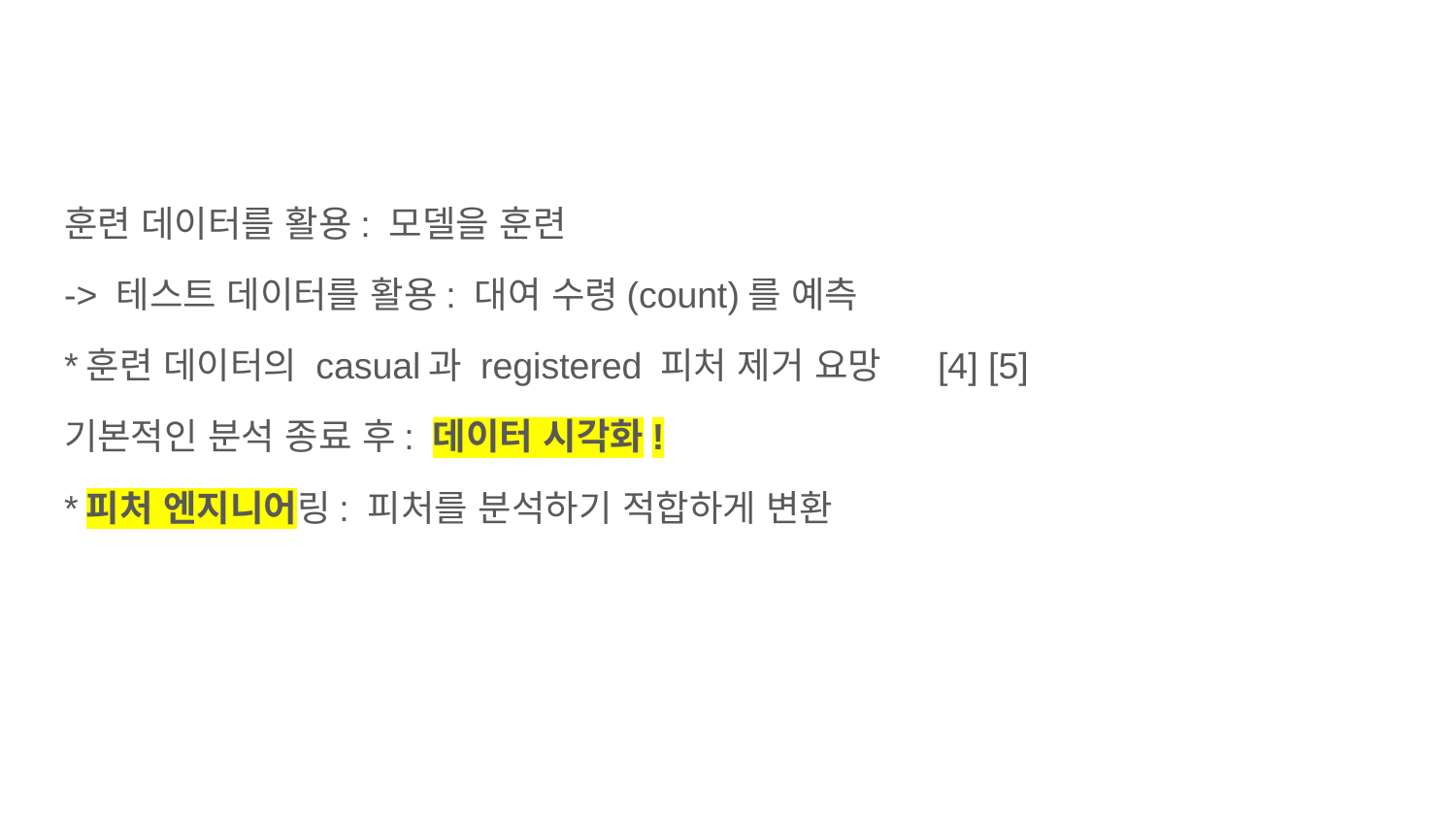

#
훈련 데이터를 활용: 모델을 훈련
-> 테스트 데이터를 활용: 대여 수령(count)를 예측
*훈련 데이터의 casual과 registered 피처 제거 요망	[4] [5]
기본적인 분석 종료 후: 데이터 시각화!
*피처 엔지니어링: 피처를 분석하기 적합하게 변환